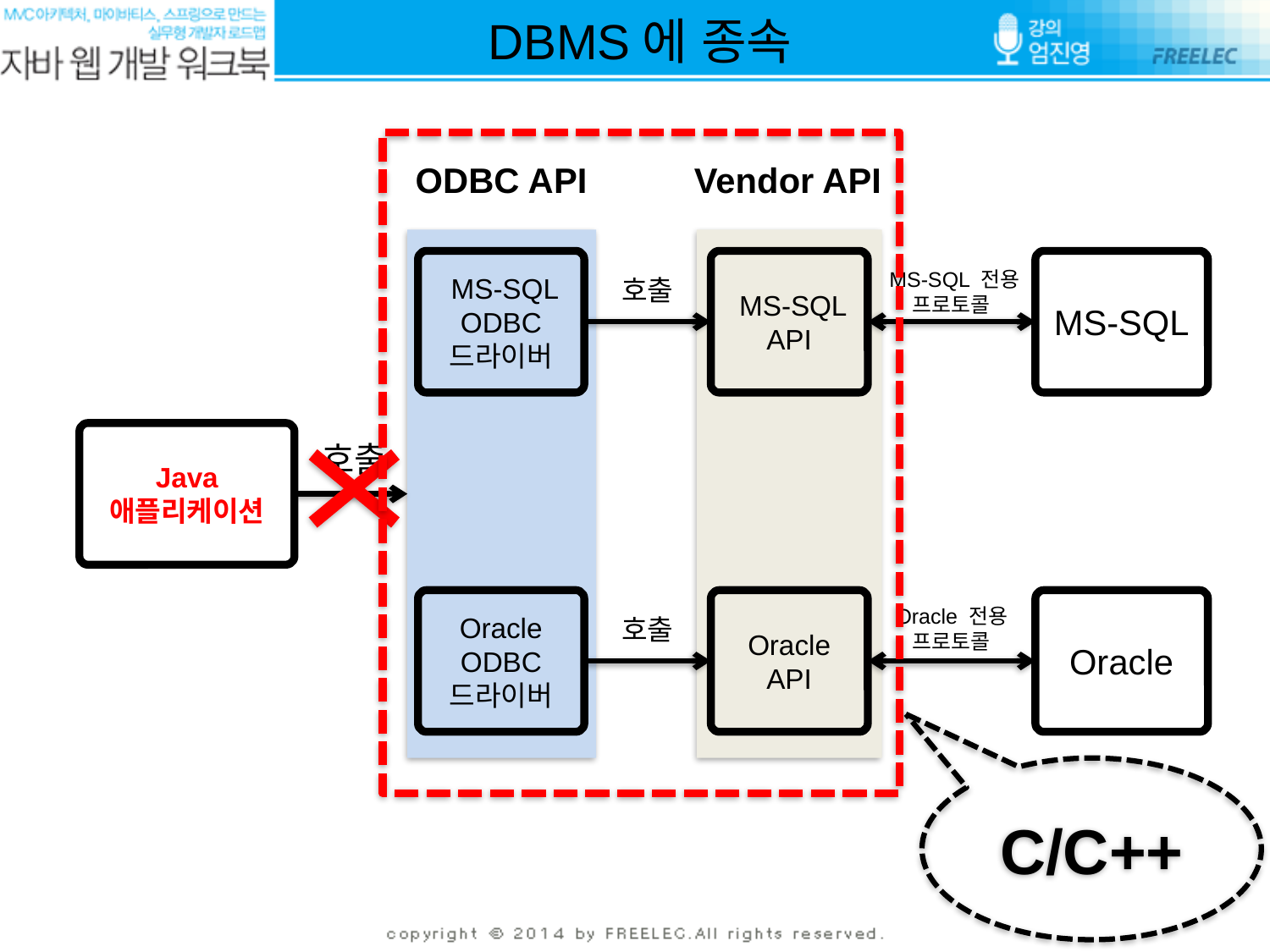

DBMS에 종속

ODBC API
Vendor API

 MS-SQL
ODBC
드라이버
 MS-SQL
API
MS-SQL
 MS-SQL 전용
프로토콜
호출
Java
애플리케이션

호출
Oracle
ODBC
드라이버
Oracle
API
Oracle
Oracle 전용
프로토콜
호출
C/C++